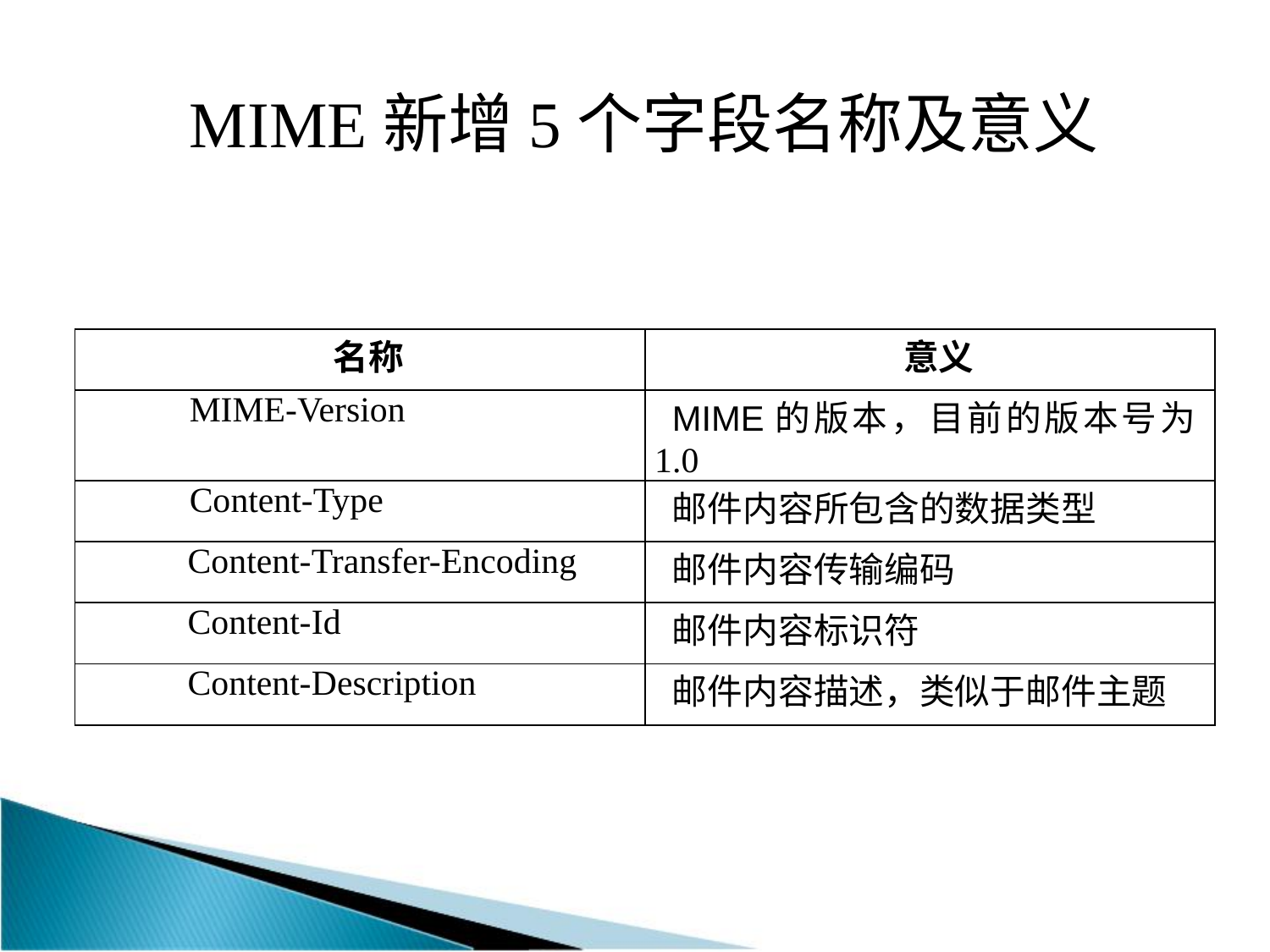

MIME新增5个字段名称及意义
| 名称 | 意义 |
| --- | --- |
| MIME-Version | MIME的版本，目前的版本号为1.0 |
| Content-Type | 邮件内容所包含的数据类型 |
| Content-Transfer-Encoding | 邮件内容传输编码 |
| Content-Id | 邮件内容标识符 |
| Content-Description | 邮件内容描述，类似于邮件主题 |